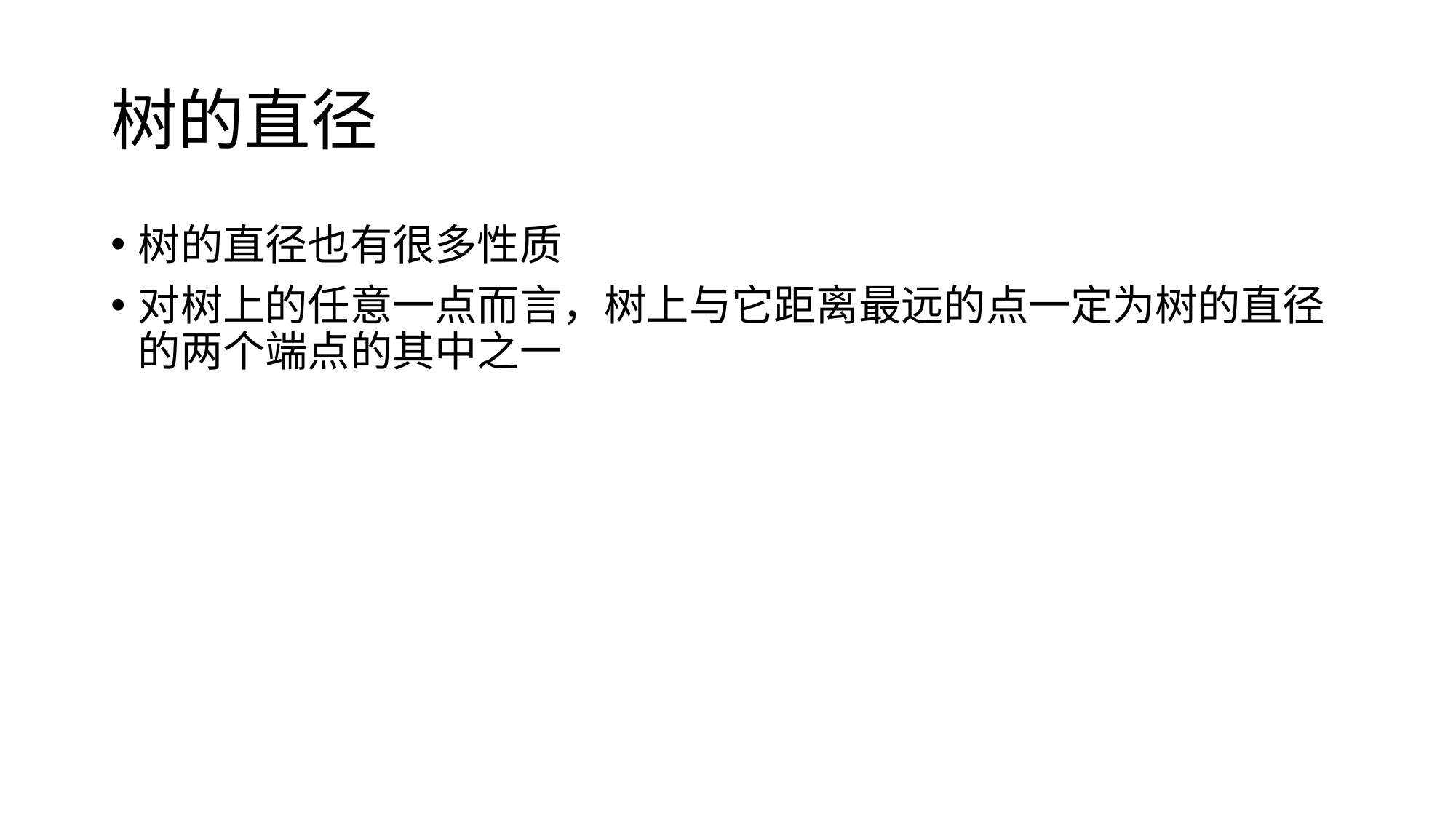

# 树的直径
树的直径也有很多性质
对树上的任意一点而言，树上与它距离最远的点一定为树的直径的两个端点的其中之一